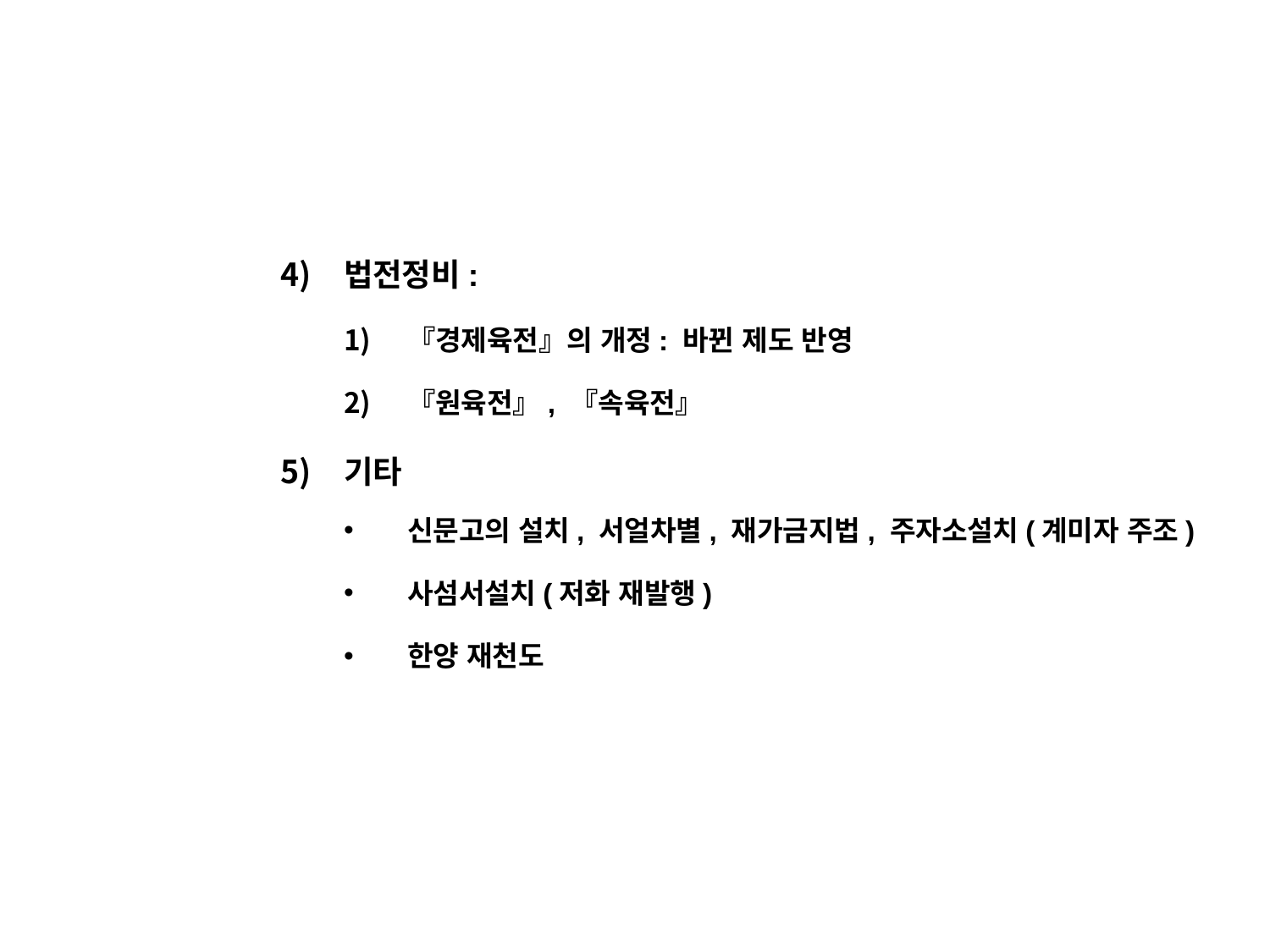

법전정비:
『경제육전』의 개정: 바뀐 제도 반영
『원육전』, 『속육전』
기타
신문고의 설치, 서얼차별, 재가금지법, 주자소설치(계미자 주조)
사섬서설치(저화 재발행)
한양 재천도